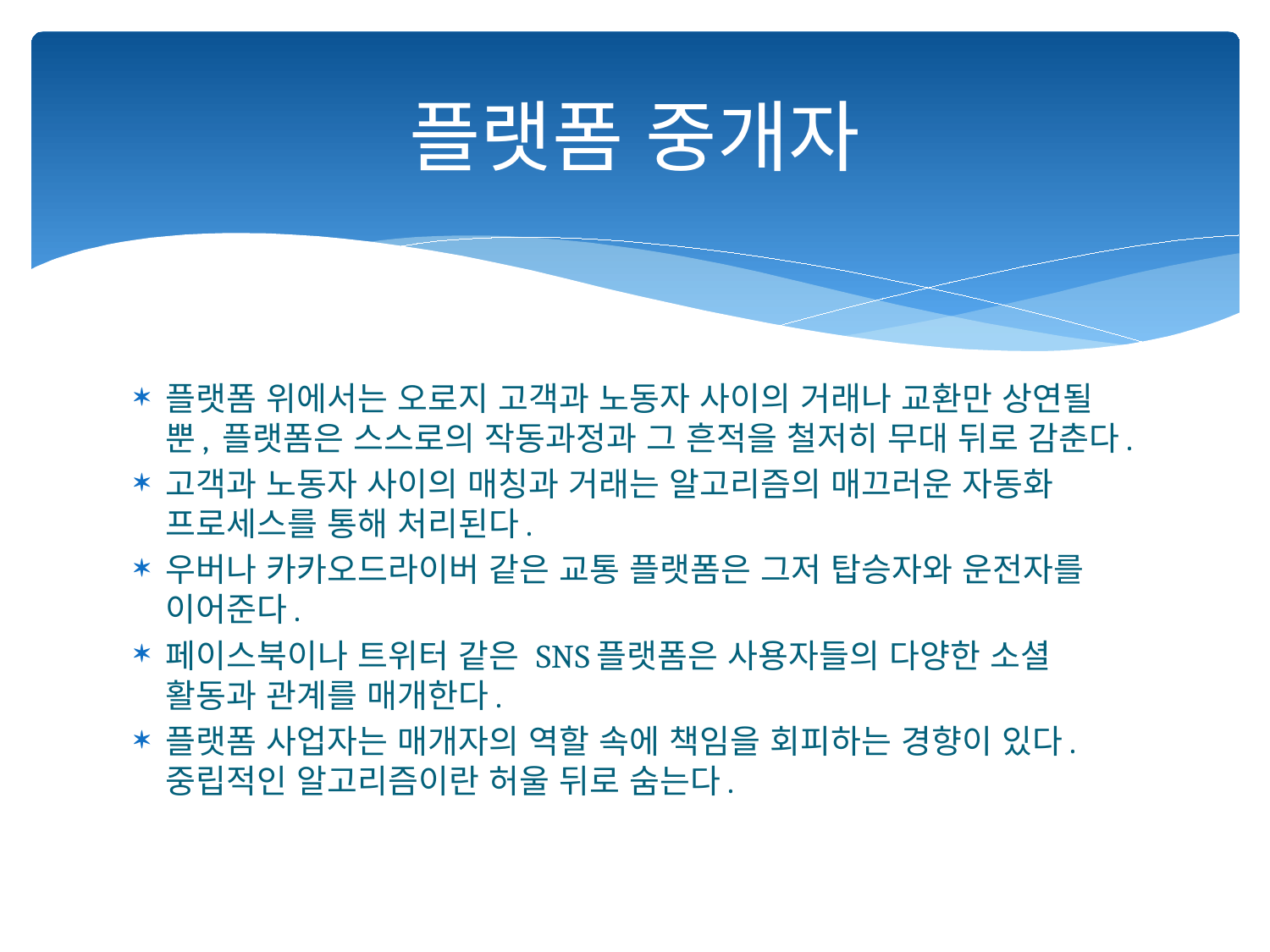

# 플랫폼 중개자
플랫폼 위에서는 오로지 고객과 노동자 사이의 거래나 교환만 상연될 뿐, 플랫폼은 스스로의 작동과정과 그 흔적을 철저히 무대 뒤로 감춘다.
고객과 노동자 사이의 매칭과 거래는 알고리즘의 매끄러운 자동화 프로세스를 통해 처리된다.
우버나 카카오드라이버 같은 교통 플랫폼은 그저 탑승자와 운전자를 이어준다.
페이스북이나 트위터 같은 SNS플랫폼은 사용자들의 다양한 소셜 활동과 관계를 매개한다.
플랫폼 사업자는 매개자의 역할 속에 책임을 회피하는 경향이 있다. 중립적인 알고리즘이란 허울 뒤로 숨는다.